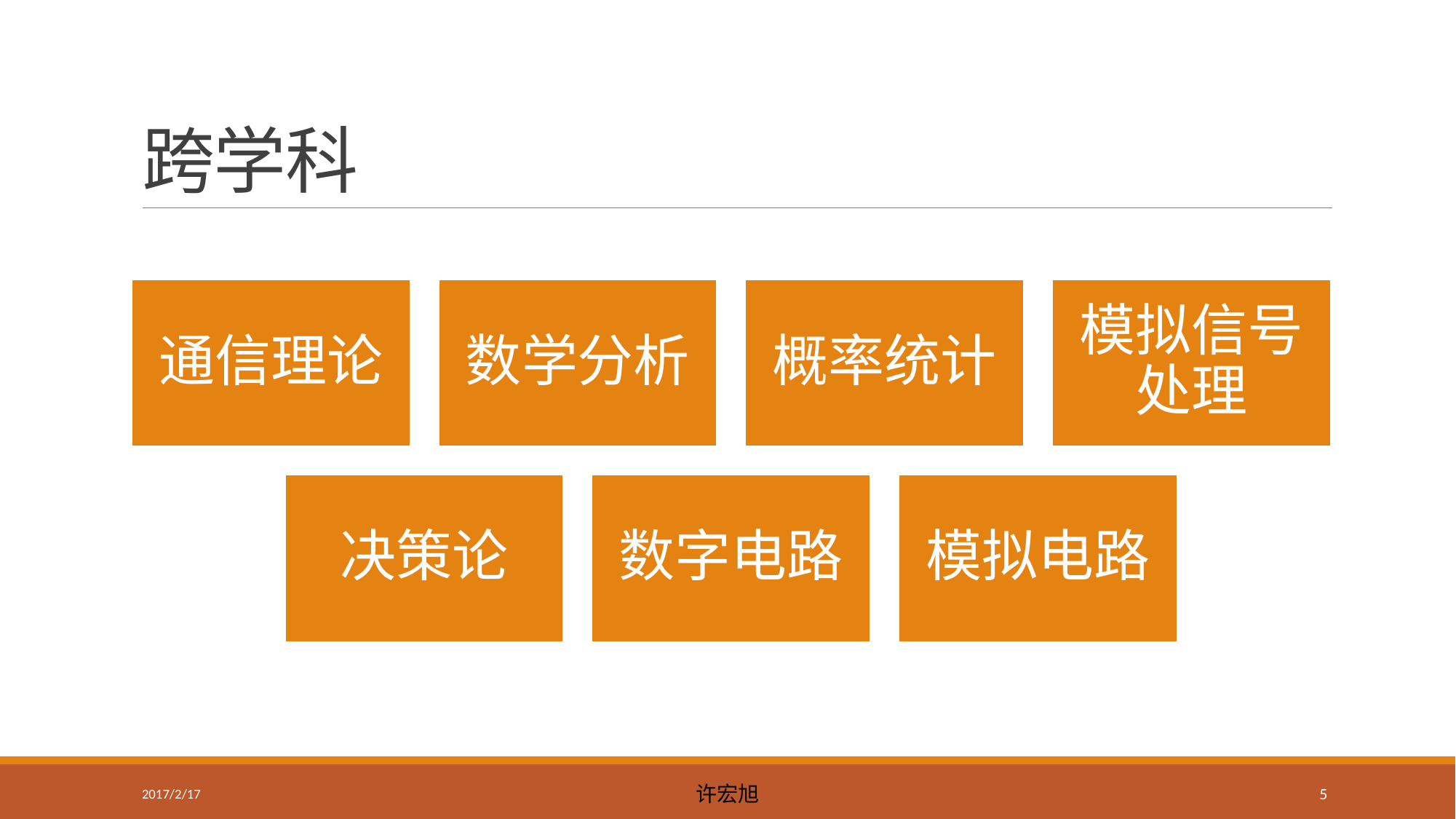

# 跨学科
通信理论
数学分析
概率统计
模拟信号处理
决策论
数字电路
模拟电路
2017/2/17
许宏旭
5